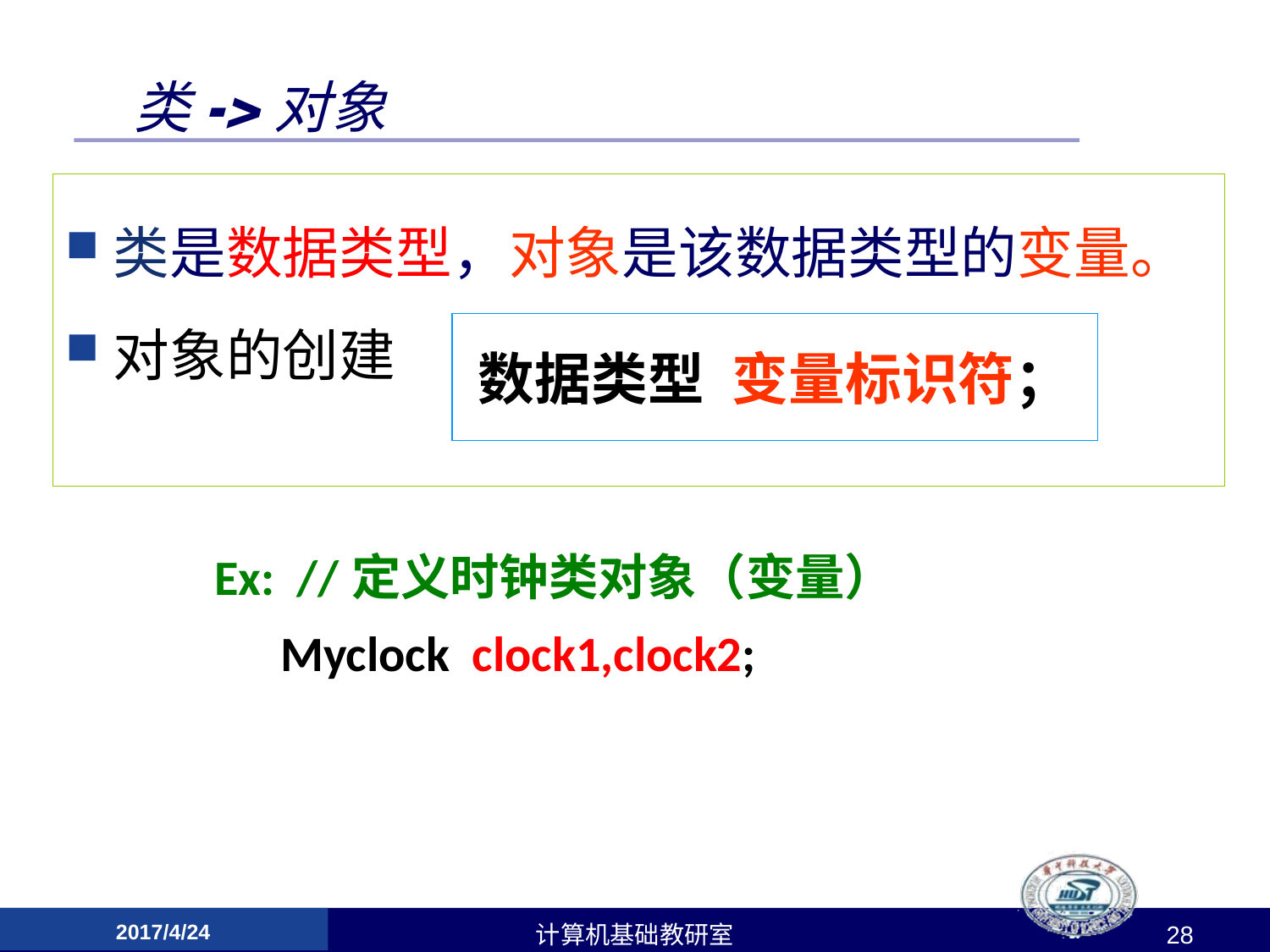

# 类->对象
类是数据类型，对象是该数据类型的变量。
对象的创建
数据类型 	变量标识符；
　Ex:  //定义时钟类对象（变量）
	Myclock  clock1,clock2;
2017/4/24
计算机基础教研室
28